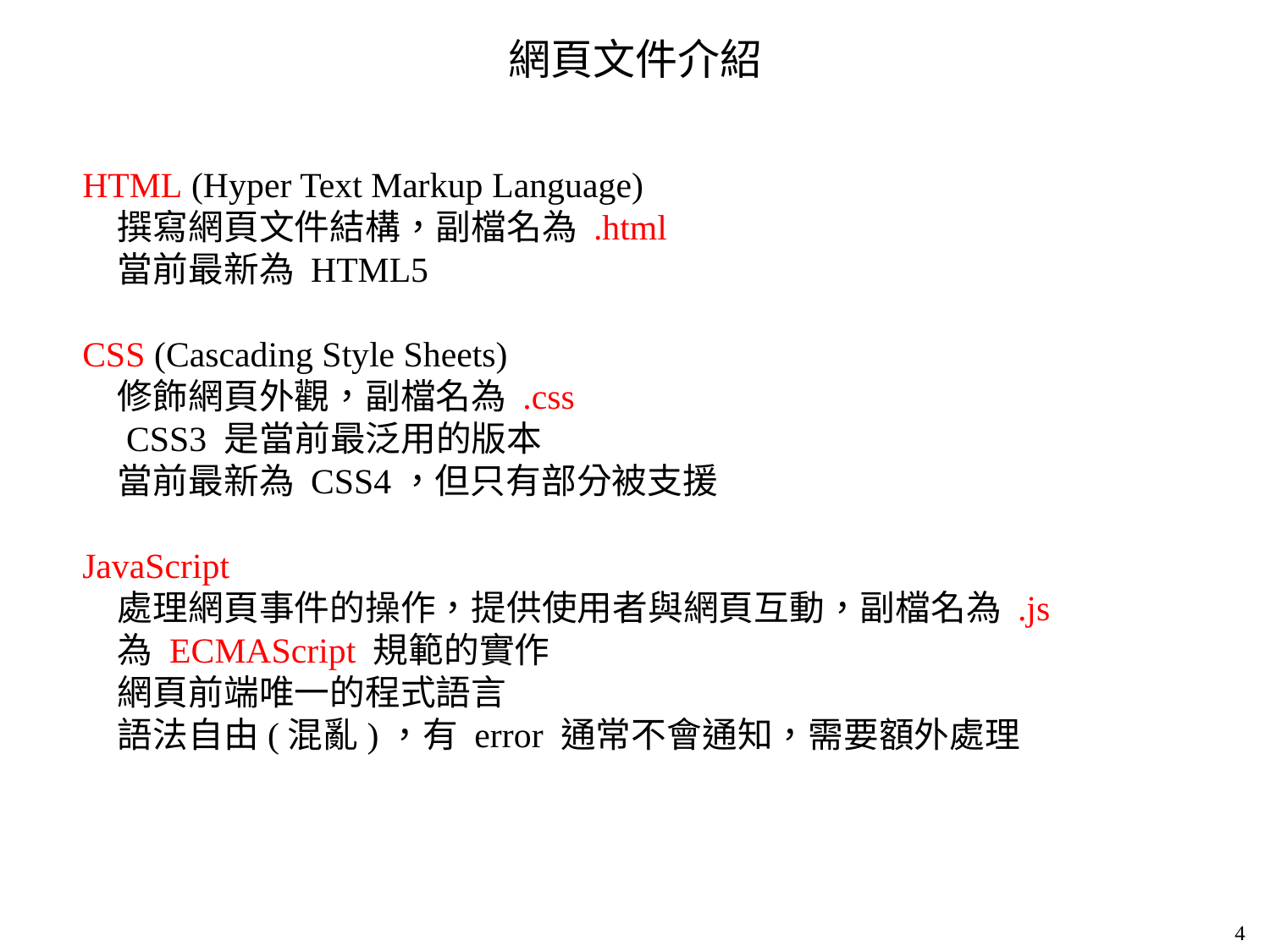

網頁文件介紹
HTML (Hyper Text Markup Language)
　撰寫網頁文件結構，副檔名為 .html
　當前最新為 HTML5

CSS (Cascading Style Sheets)
　修飾網頁外觀，副檔名為 .css
　CSS3 是當前最泛用的版本
　當前最新為 CSS4，但只有部分被支援

JavaScript
　處理網頁事件的操作，提供使用者與網頁互動，副檔名為 .js
　為 ECMAScript 規範的實作
　網頁前端唯一的程式語言
　語法自由(混亂)，有 error 通常不會通知，需要額外處理
4